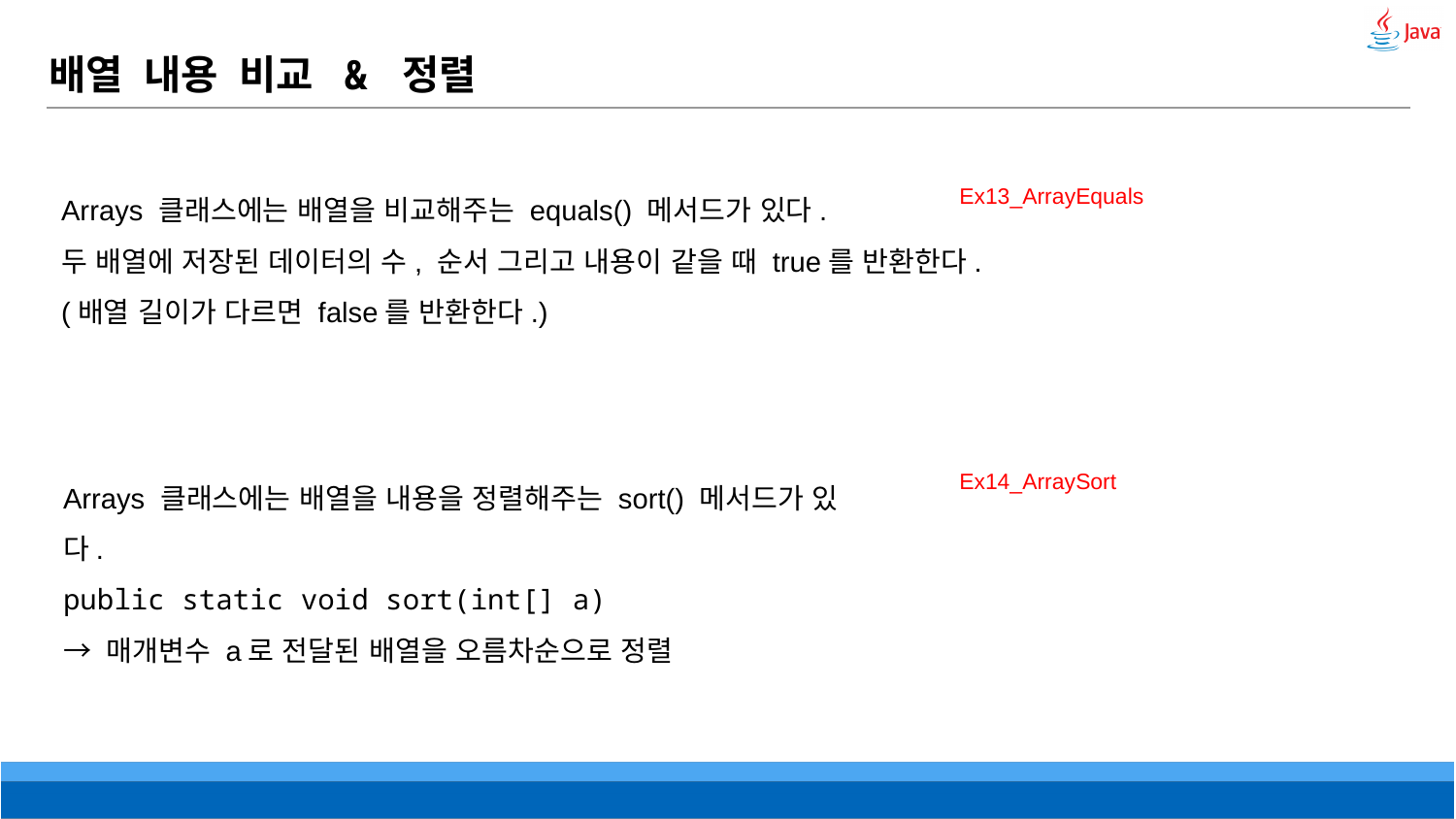

# 배열 내용 비교 & 정렬
Arrays 클래스에는 배열을 비교해주는 equals() 메서드가 있다.
두 배열에 저장된 데이터의 수, 순서 그리고 내용이 같을 때 true를 반환한다.
(배열 길이가 다르면 false를 반환한다.)
Ex13_ArrayEquals
Arrays 클래스에는 배열을 내용을 정렬해주는 sort() 메서드가 있다.
public static void sort(int[] a)
→ 매개변수 a로 전달된 배열을 오름차순으로 정렬
Ex14_ArraySort